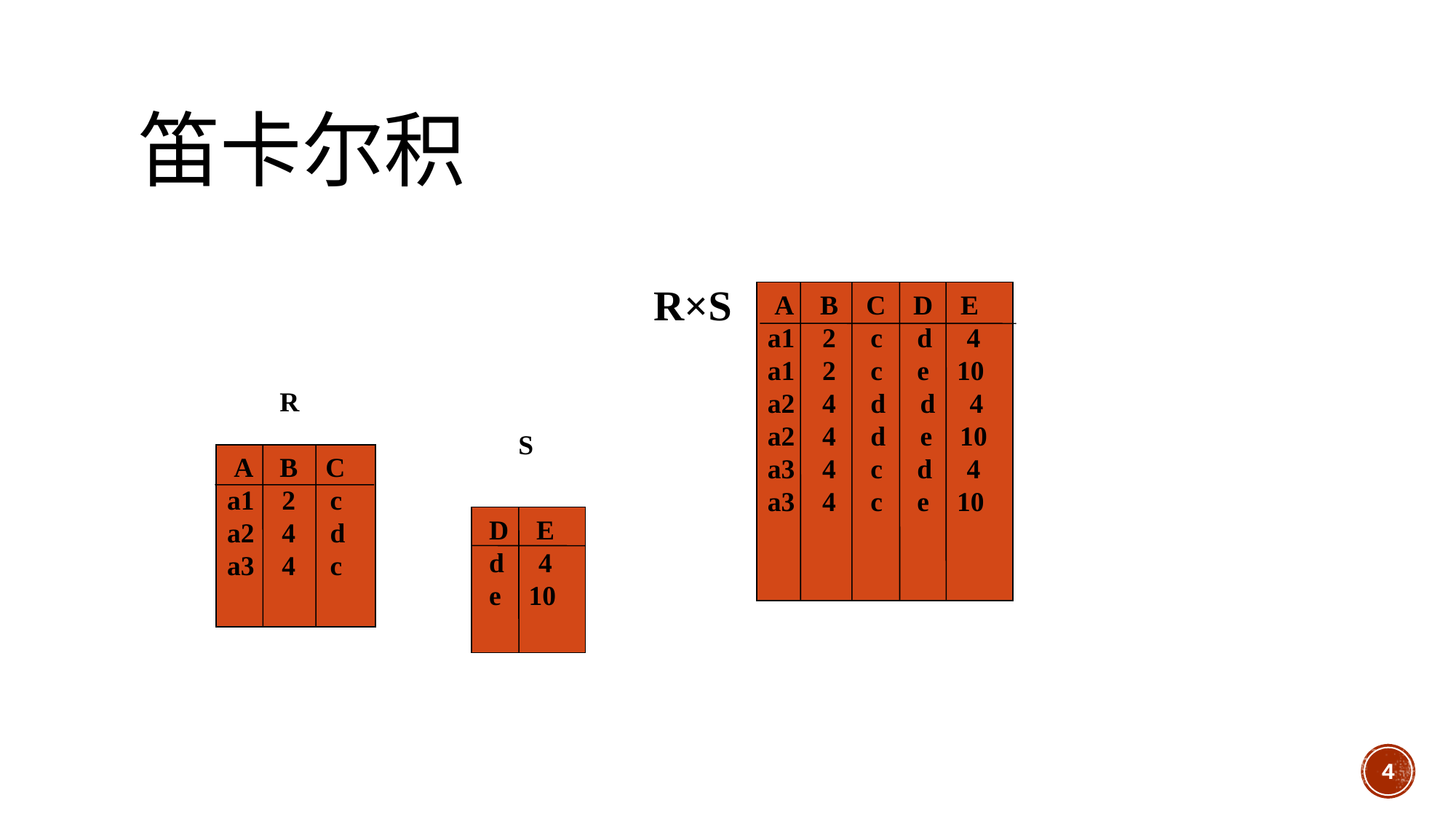

# 笛卡尔积

R×S
 A    B    C    D    E
a1    2     c     d     4
a1    2     c     e    10
a2    4     d     d     4
a2    4     d     e    10
a3    4     c     d     4
a3    4     c     e    10

R
S
 A    B    C
a1    2     c
a2    4     d
a3    4     c

 D    E
 d     4
 e    10

4